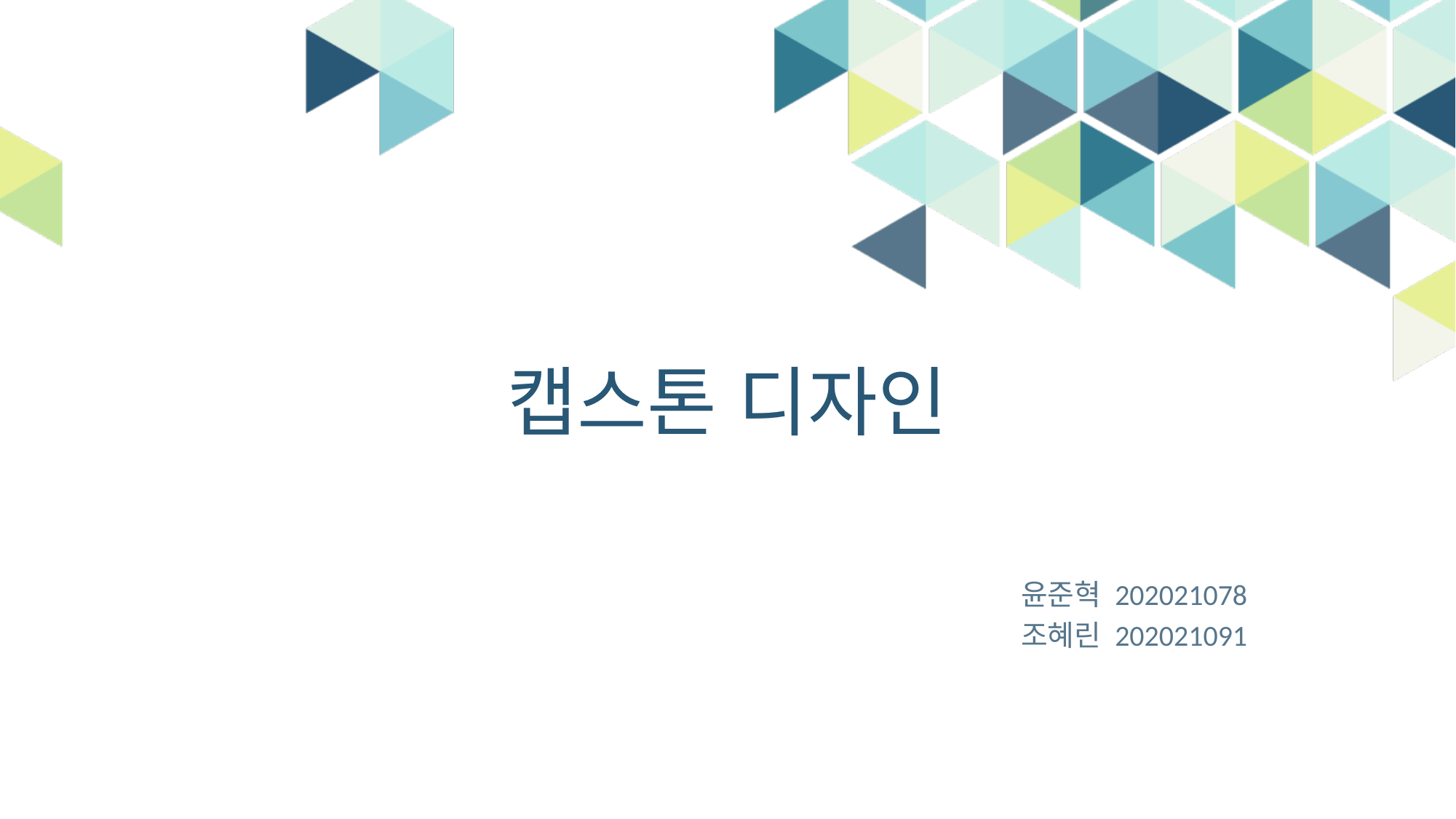

# 캡스톤 디자인
윤준혁 202021078
조혜린 202021091